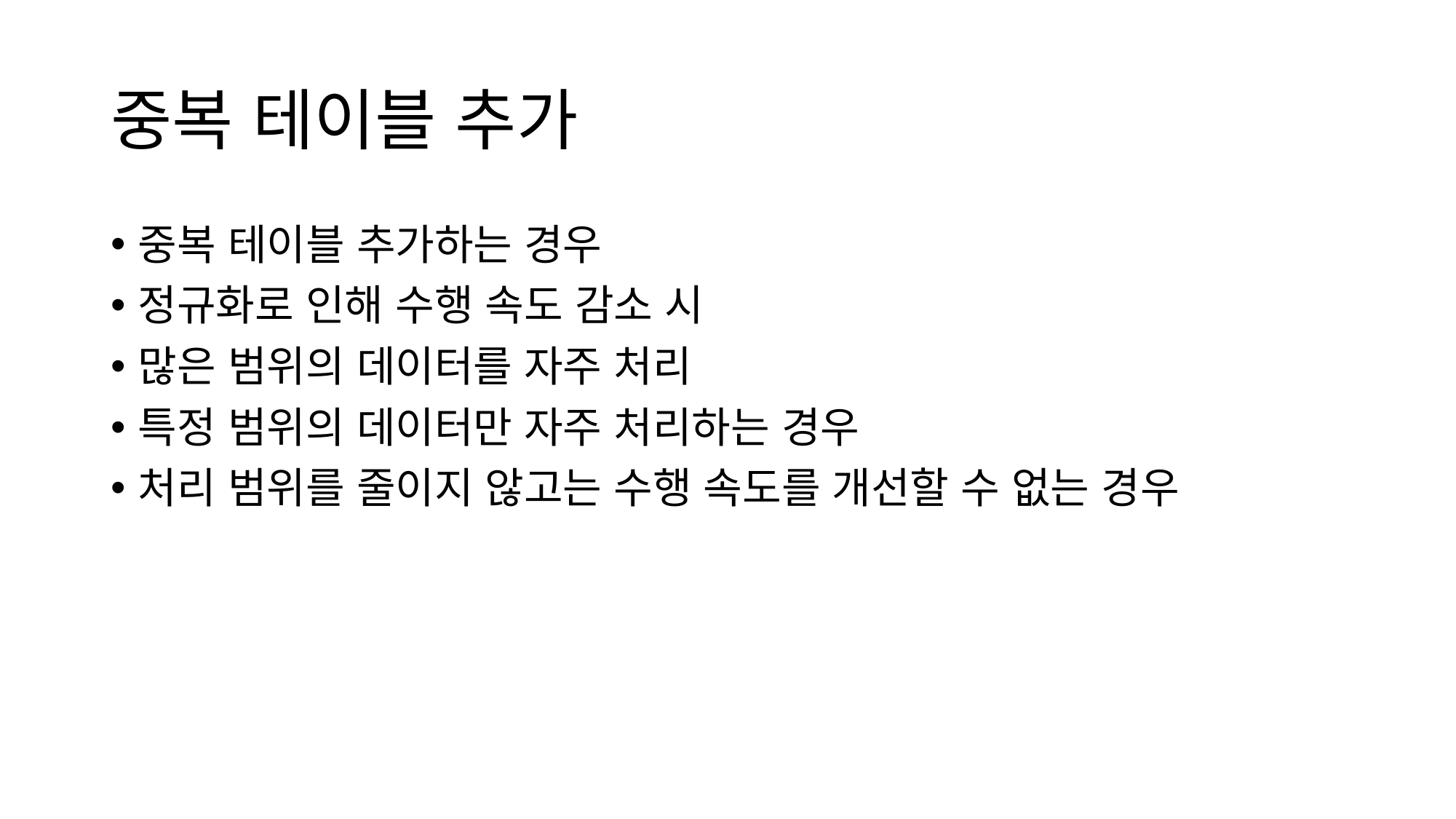

# 중복 테이블 추가
중복 테이블 추가하는 경우
정규화로 인해 수행 속도 감소 시
많은 범위의 데이터를 자주 처리
특정 범위의 데이터만 자주 처리하는 경우
처리 범위를 줄이지 않고는 수행 속도를 개선할 수 없는 경우